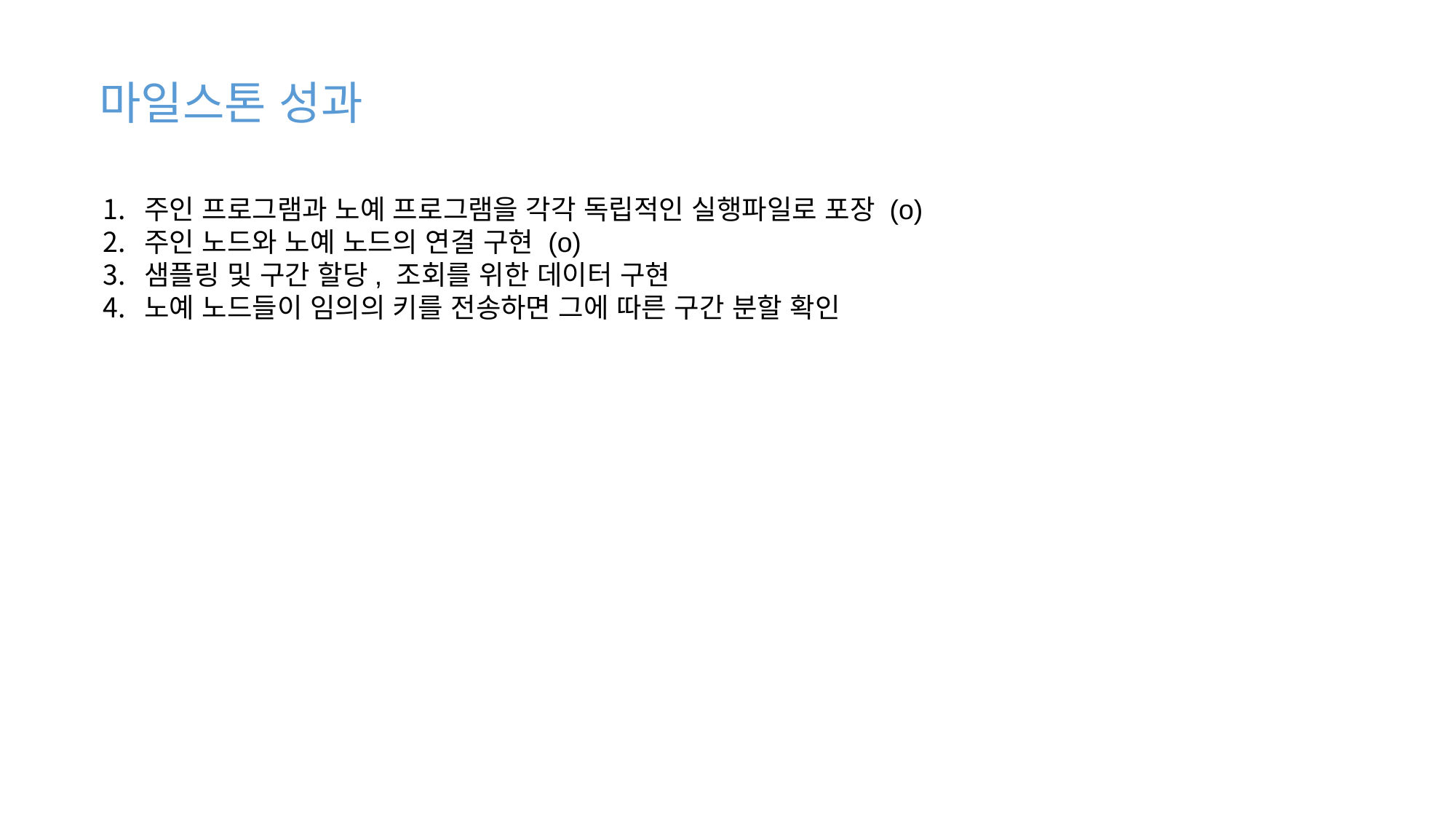

마일스톤 성과
주인 프로그램과 노예 프로그램을 각각 독립적인 실행파일로 포장 (o)
주인 노드와 노예 노드의 연결 구현 (o)
샘플링 및 구간 할당, 조회를 위한 데이터 구현
노예 노드들이 임의의 키를 전송하면 그에 따른 구간 분할 확인